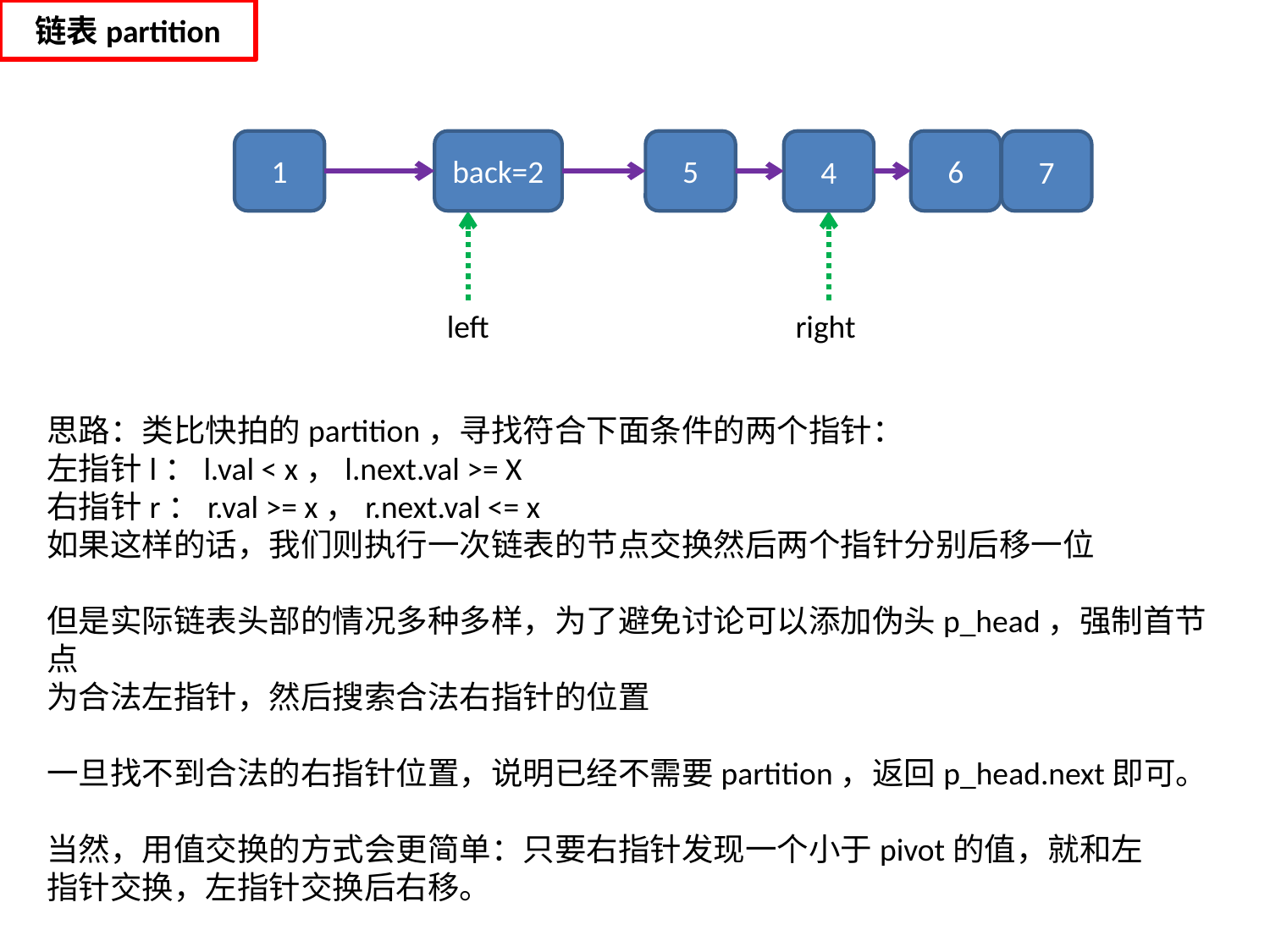

链表partition
1
back=2
5
6
4
7
left
right
思路：类比快拍的partition，寻找符合下面条件的两个指针：
左指针l：l.val < x，l.next.val >= X
右指针r：r.val >= x，r.next.val <= x
如果这样的话，我们则执行一次链表的节点交换然后两个指针分别后移一位

但是实际链表头部的情况多种多样，为了避免讨论可以添加伪头p_head，强制首节点
为合法左指针，然后搜索合法右指针的位置

一旦找不到合法的右指针位置，说明已经不需要partition，返回p_head.next即可。

当然，用值交换的方式会更简单：只要右指针发现一个小于pivot的值，就和左
指针交换，左指针交换后右移。